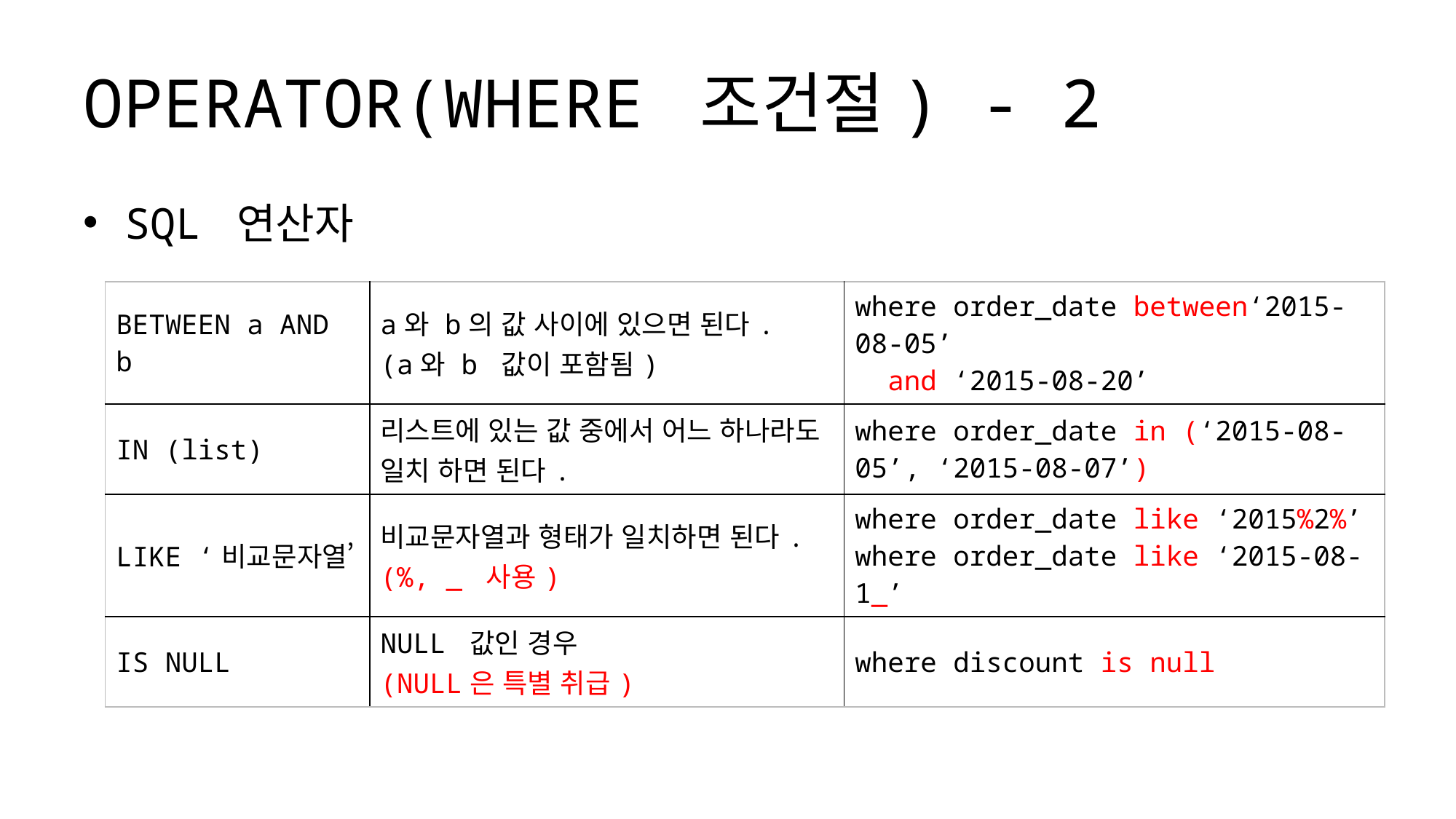

# OPERATOR(WHERE 조건절) - 2
SQL 연산자
| BETWEEN a AND b | a와 b의 값 사이에 있으면 된다. (a와 b 값이 포함됨) | where order\_date between‘2015-08-05’ and ‘2015-08-20’ |
| --- | --- | --- |
| IN (list) | 리스트에 있는 값 중에서 어느 하나라도 일치 하면 된다. | where order\_date in (‘2015-08-05’, ‘2015-08-07’) |
| LIKE ‘비교문자열’ | 비교문자열과 형태가 일치하면 된다.(%, \_ 사용) | where order\_date like ‘2015%2%’ where order\_date like ‘2015-08-1\_’ |
| IS NULL | NULL 값인 경우 (NULL은 특별 취급) | where discount is null |